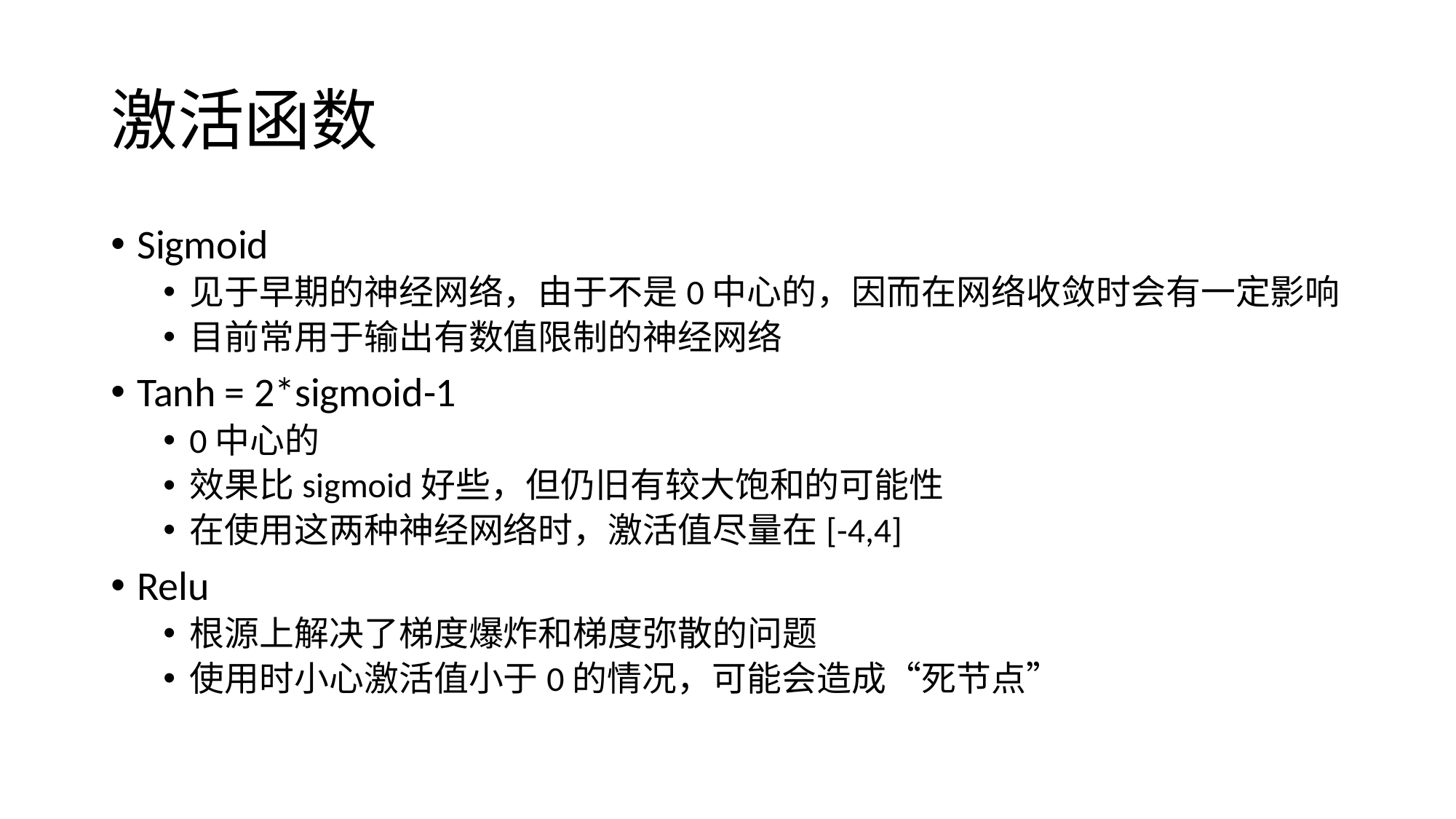

# 激活函数
Sigmoid
见于早期的神经网络，由于不是0中心的，因而在网络收敛时会有一定影响
目前常用于输出有数值限制的神经网络
Tanh = 2*sigmoid-1
0中心的
效果比sigmoid好些，但仍旧有较大饱和的可能性
在使用这两种神经网络时，激活值尽量在[-4,4]
Relu
根源上解决了梯度爆炸和梯度弥散的问题
使用时小心激活值小于0的情况，可能会造成“死节点”